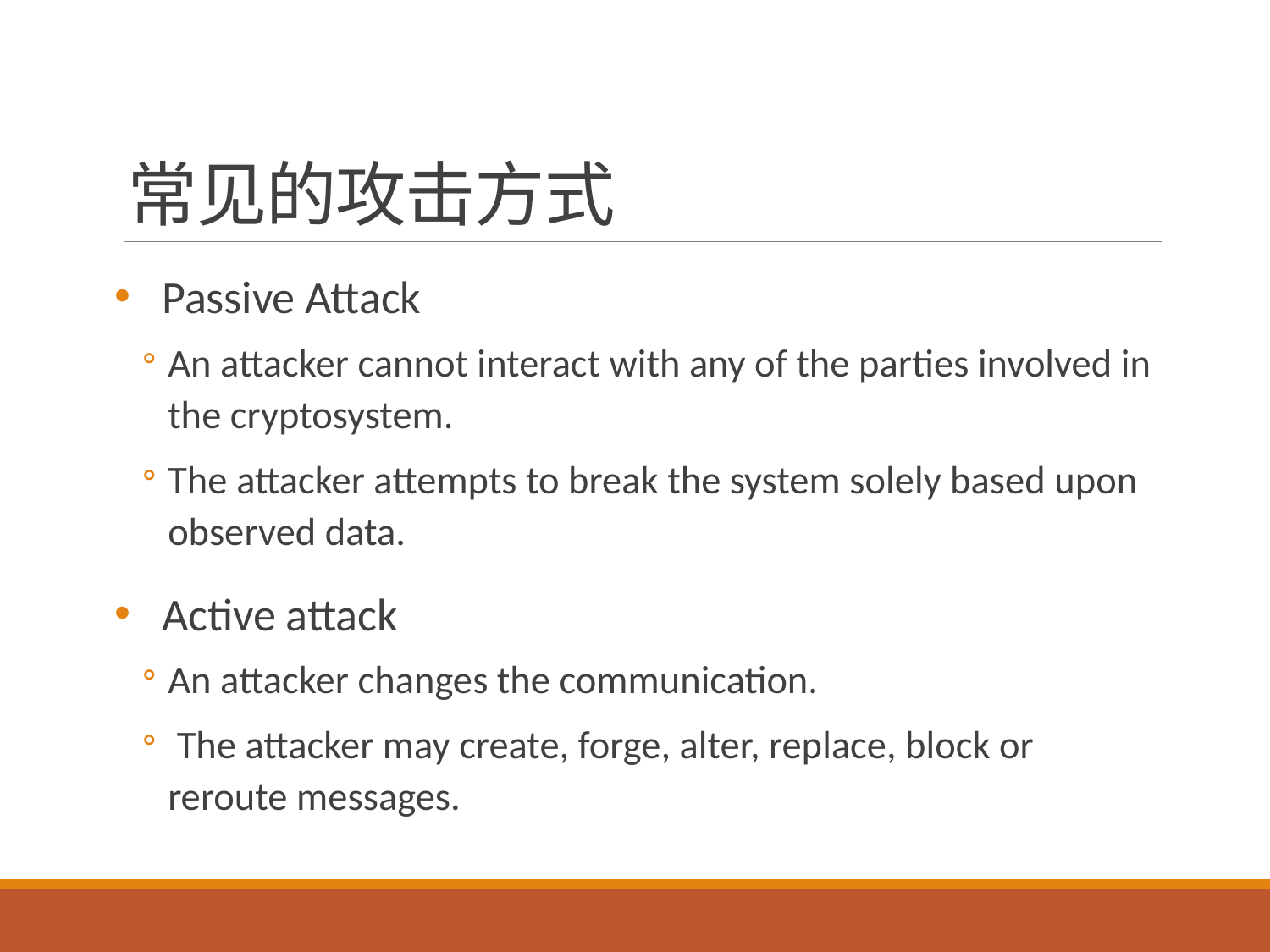

# 常见的攻击方式
Passive Attack
An attacker cannot interact with any of the parties involved in the cryptosystem.
The attacker attempts to break the system solely based upon observed data.
Active attack
An attacker changes the communication.
 The attacker may create, forge, alter, replace, block or reroute messages.

11